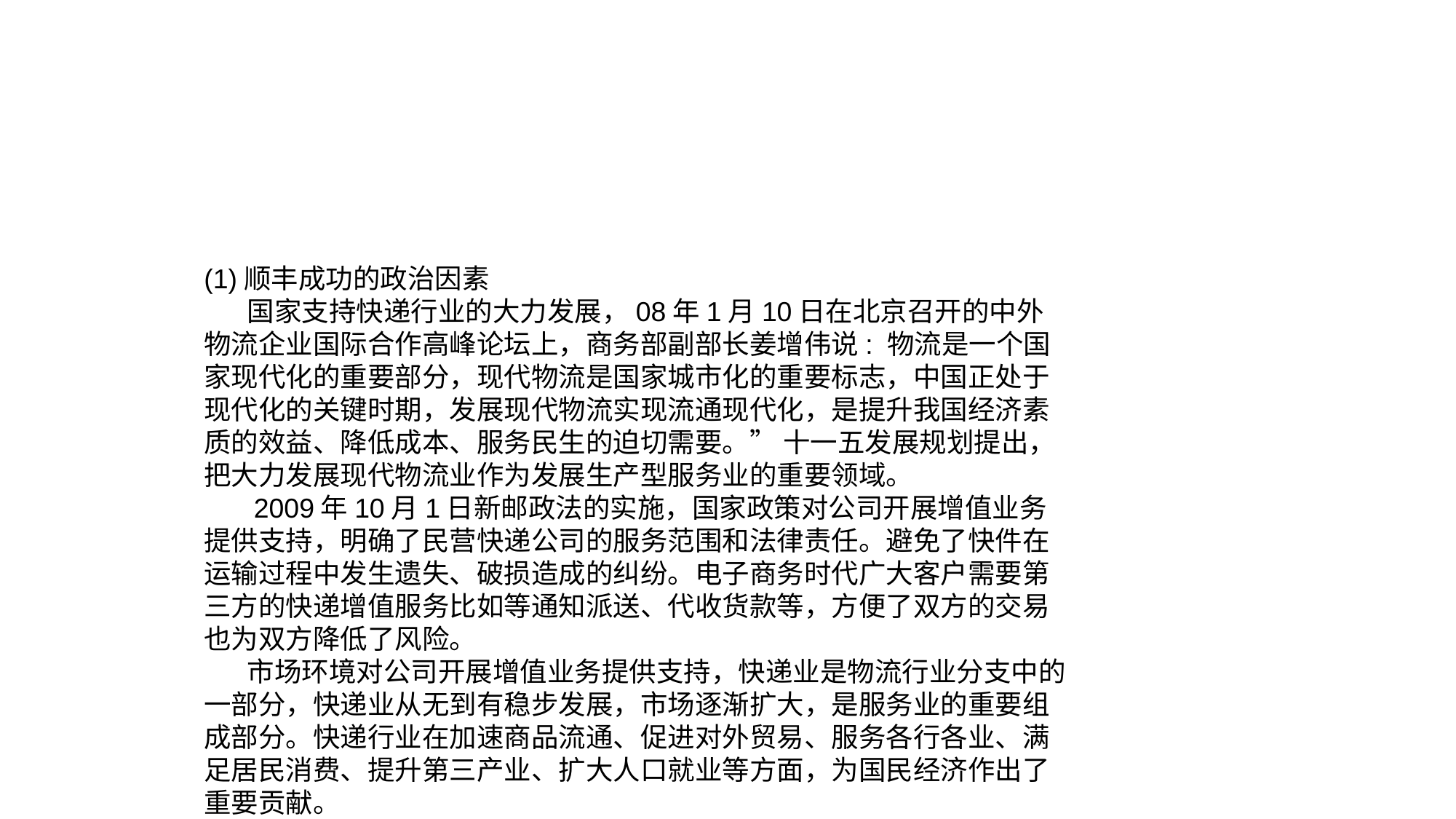

(1)顺丰成功的政治因素
       国家支持快递行业的大力发展，08年1月10日在北京召开的中外物流企业国际合作高峰论坛上，商务部副部长姜增伟说: 物流是一个国家现代化的重要部分，现代物流是国家城市化的重要标志，中国正处于现代化的关键时期，发展现代物流实现流通现代化，是提升我国经济素质的效益、降低成本、服务民生的迫切需要。” 十一五发展规划提出，把大力发展现代物流业作为发展生产型服务业的重要领域。
       2009年10月1日新邮政法的实施，国家政策对公司开展增值业务提供支持，明确了民营快递公司的服务范围和法律责任。避免了快件在运输过程中发生遗失、破损造成的纠纷。电子商务时代广大客户需要第三方的快递增值服务比如等通知派送、代收货款等，方便了双方的交易也为双方降低了风险。
       市场环境对公司开展增值业务提供支持，快递业是物流行业分支中的一部分，快递业从无到有稳步发展，市场逐渐扩大，是服务业的重要组成部分。快递行业在加速商品流通、促进对外贸易、服务各行各业、满足居民消费、提升第三产业、扩大人口就业等方面，为国民经济作出了重要贡献。